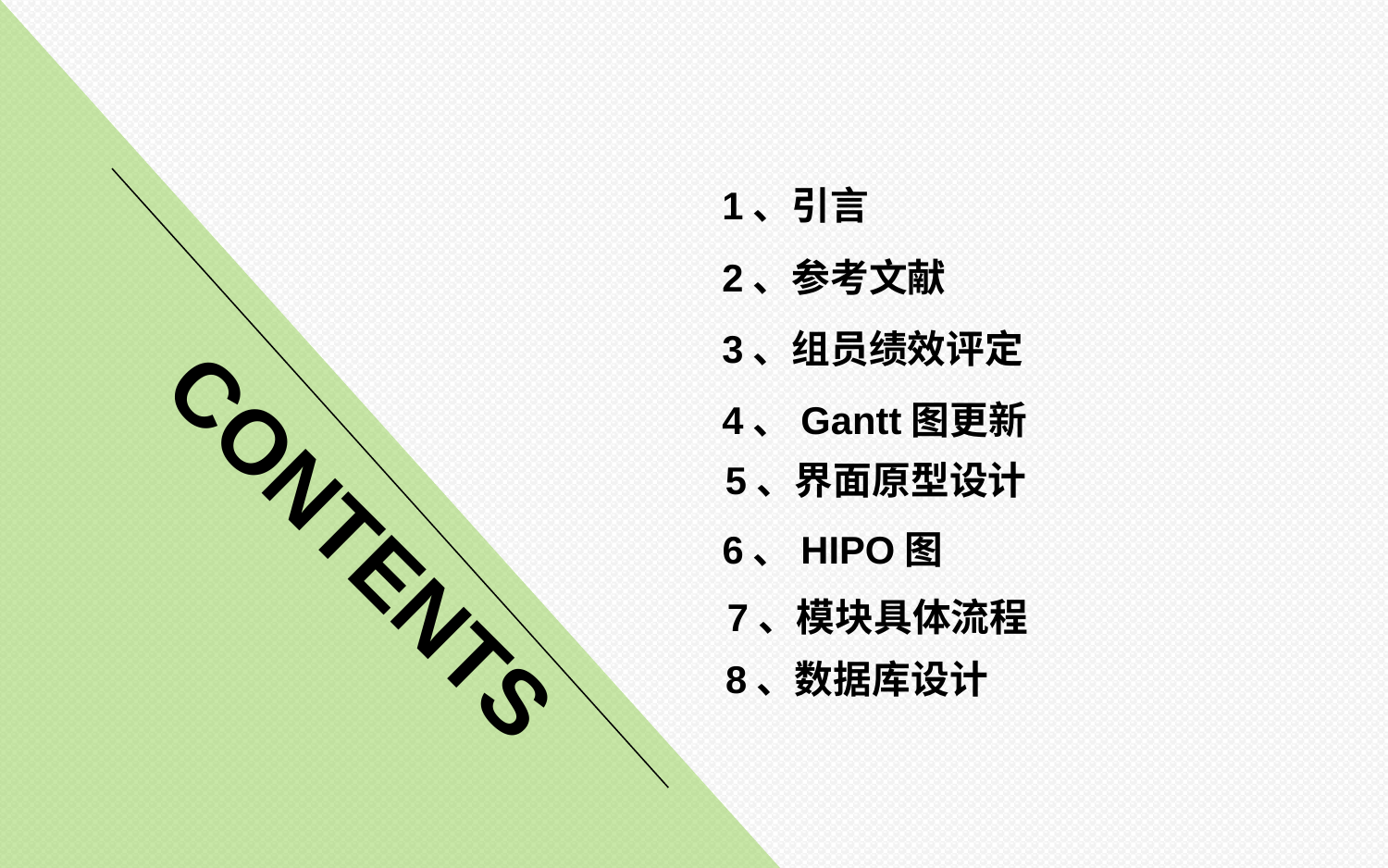

1、引言
2、参考文献
3、组员绩效评定
4、Gantt图更新
5、界面原型设计
CONTENTS
6、HIPO图
7、模块具体流程
8、数据库设计